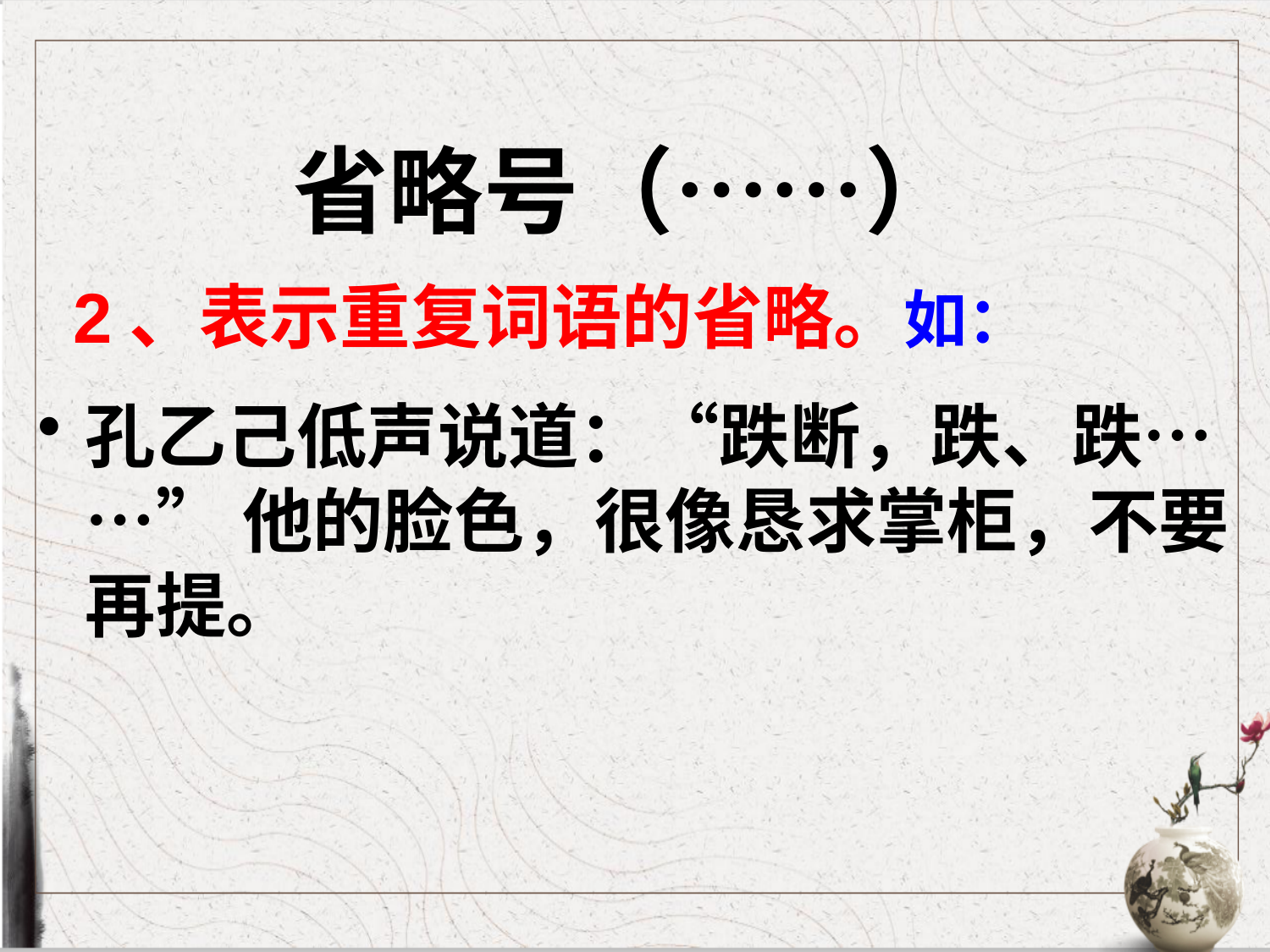

# 省略号（……）
  2、表示重复词语的省略。如：
孔乙己低声说道：“跌断，跌、跌……” 他的脸色，很像恳求掌柜，不要再提。